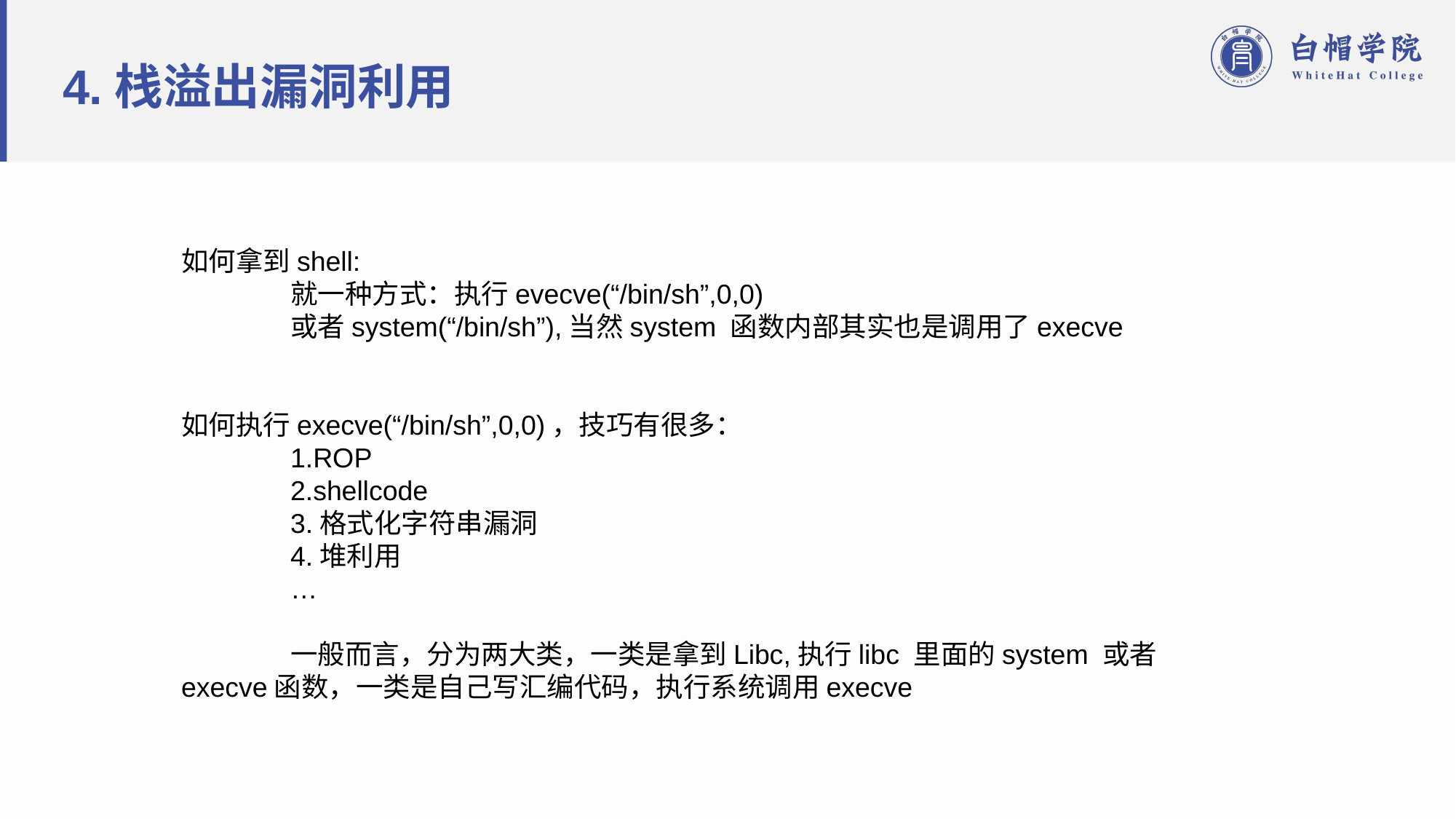

# 4.栈溢出漏洞利用

如何拿到shell:
	就一种方式：执行evecve(“/bin/sh”,0,0)
	或者system(“/bin/sh”),当然system 函数内部其实也是调用了execve

如何执行execve(“/bin/sh”,0,0)，技巧有很多：
	1.ROP
	2.shellcode
	3.格式化字符串漏洞
	4.堆利用
	…

	一般而言，分为两大类，一类是拿到Libc,执行libc 里面的system 或者execve函数，一类是自己写汇编代码，执行系统调用execve